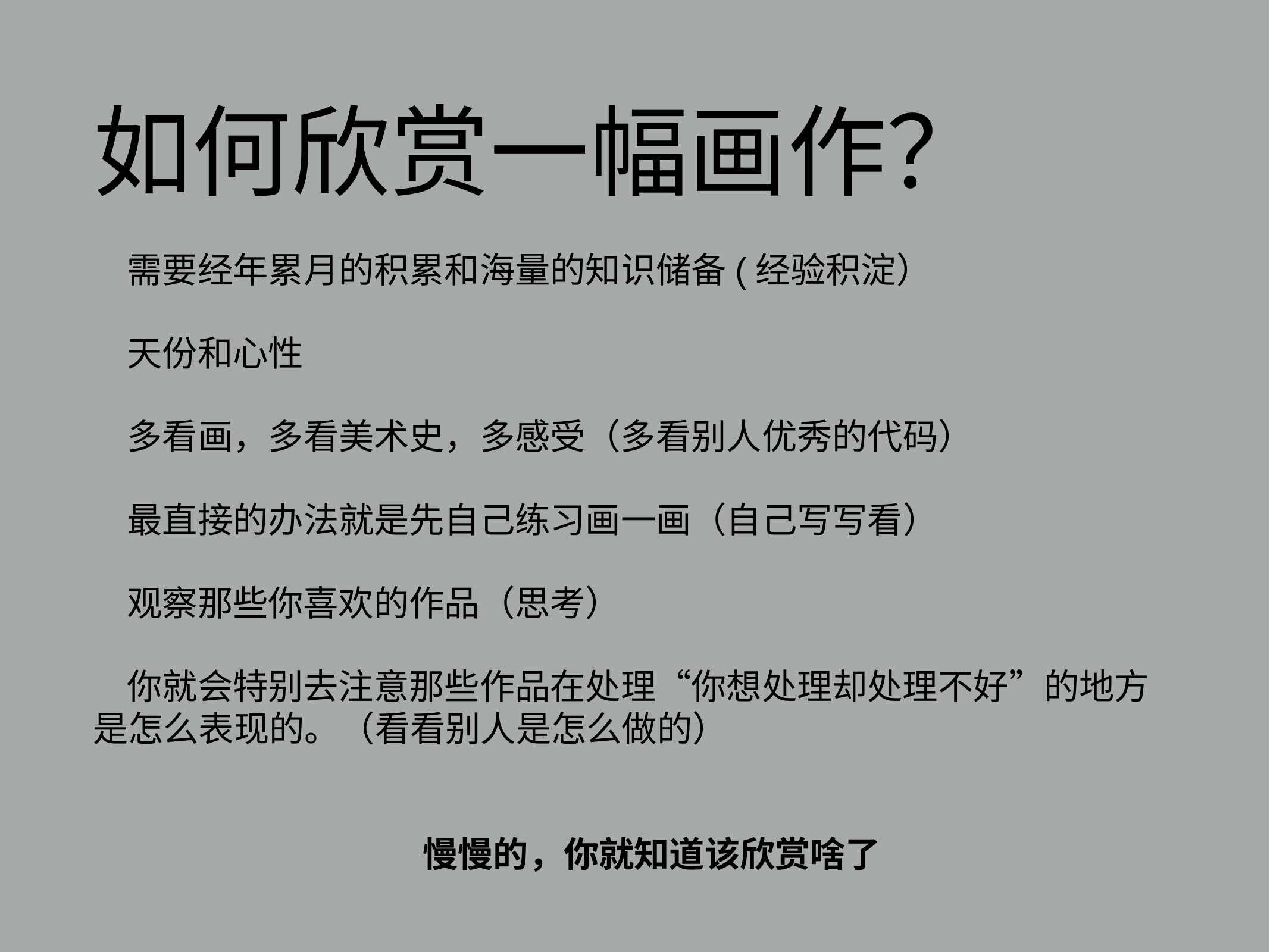

# 如何欣赏一幅画作？
需要经年累月的积累和海量的知识储备(经验积淀）
天份和心性
多看画，多看美术史，多感受（多看别人优秀的代码）
最直接的办法就是先自己练习画一画（自己写写看）
观察那些你喜欢的作品（思考）
你就会特别去注意那些作品在处理“你想处理却处理不好”的地方是怎么表现的。（看看别人是怎么做的）

慢慢的，你就知道该欣赏啥了